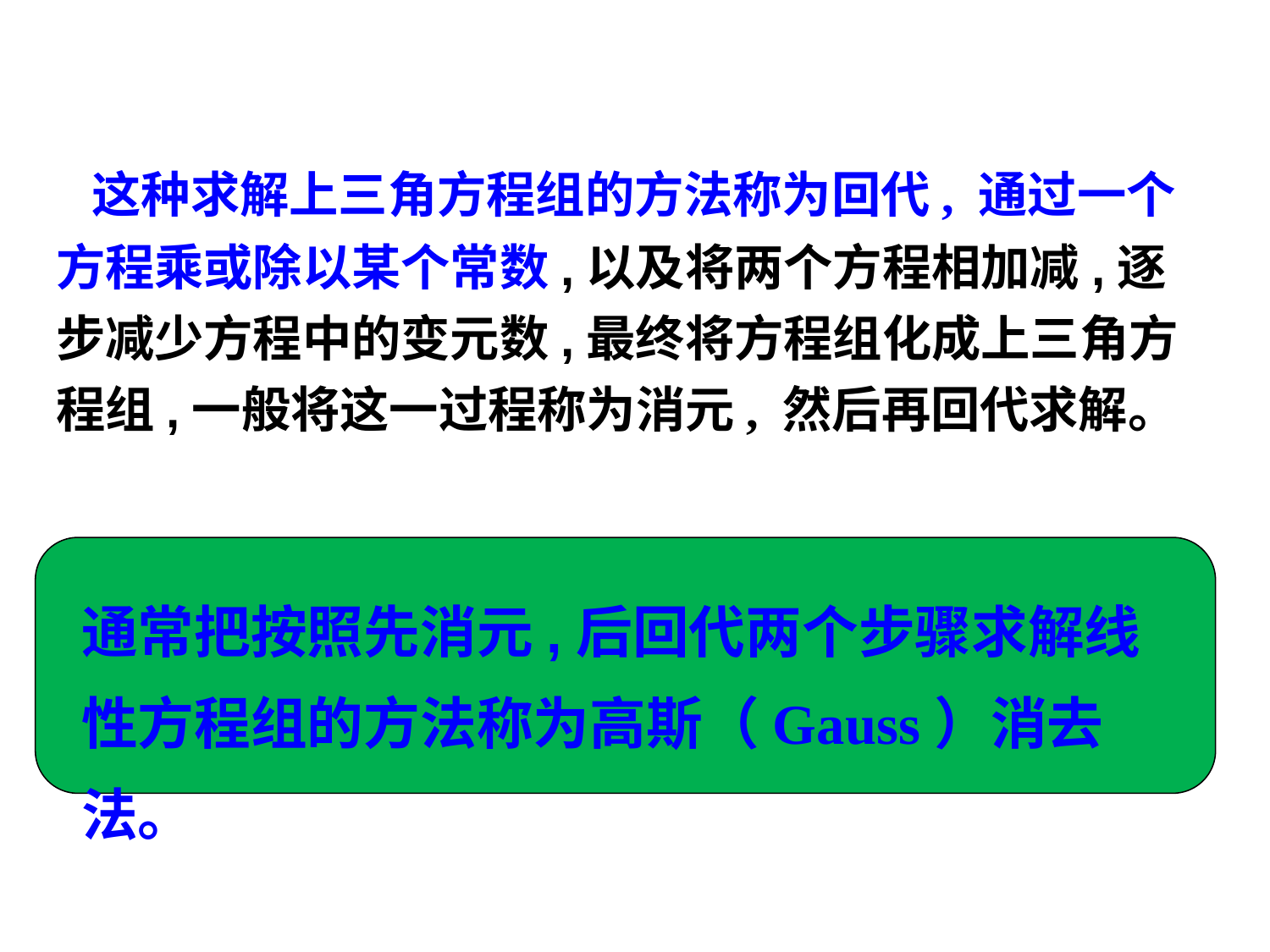

这种求解上三角方程组的方法称为回代, 通过一个方程乘或除以某个常数,以及将两个方程相加减,逐步减少方程中的变元数,最终将方程组化成上三角方程组,一般将这一过程称为消元, 然后再回代求解。

通常把按照先消元,后回代两个步骤求解线性方程组的方法称为高斯（Gauss）消去法。